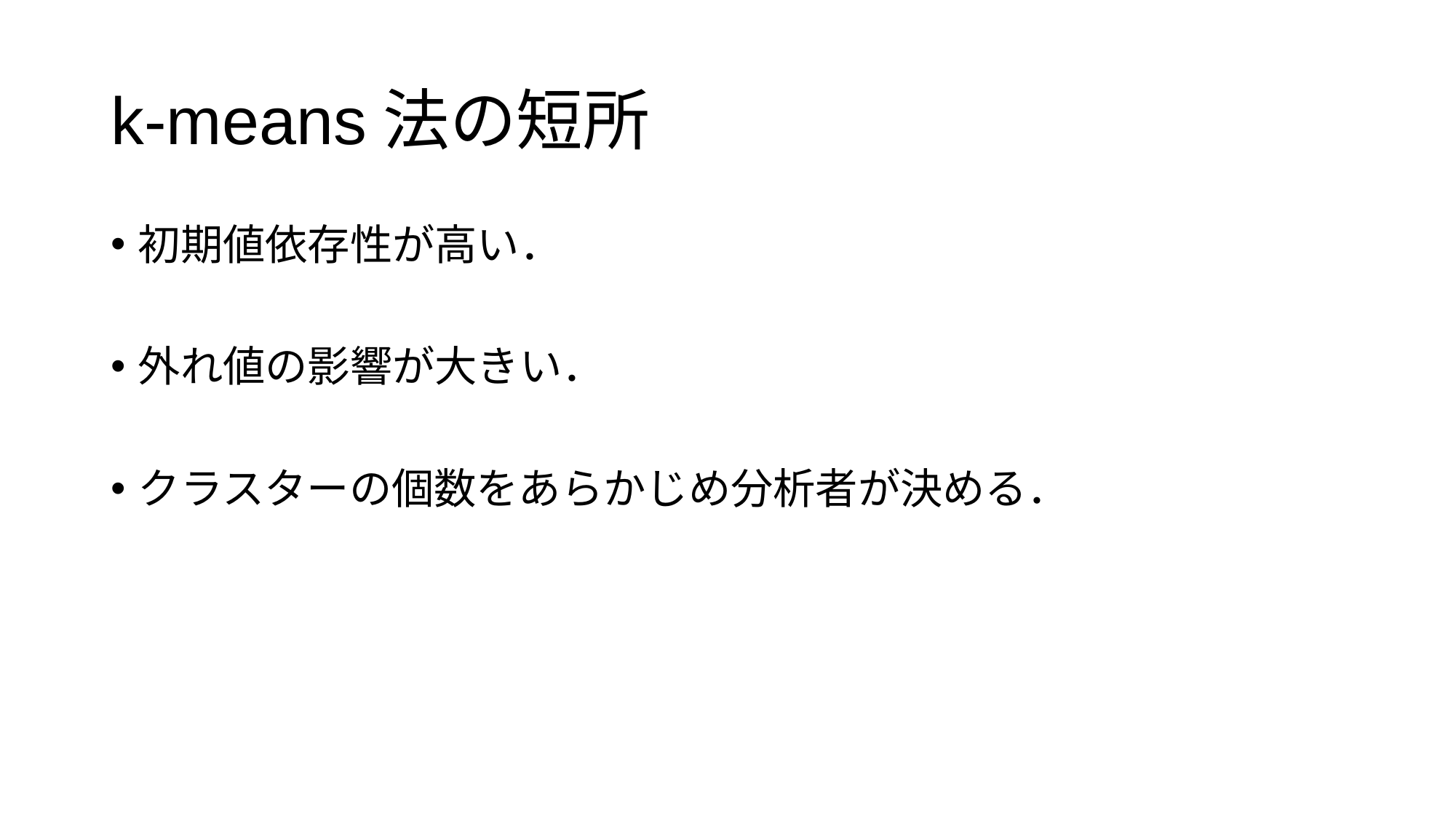

# k-means法の短所
初期値依存性が高い．

外れ値の影響が大きい．

クラスターの個数をあらかじめ分析者が決める．